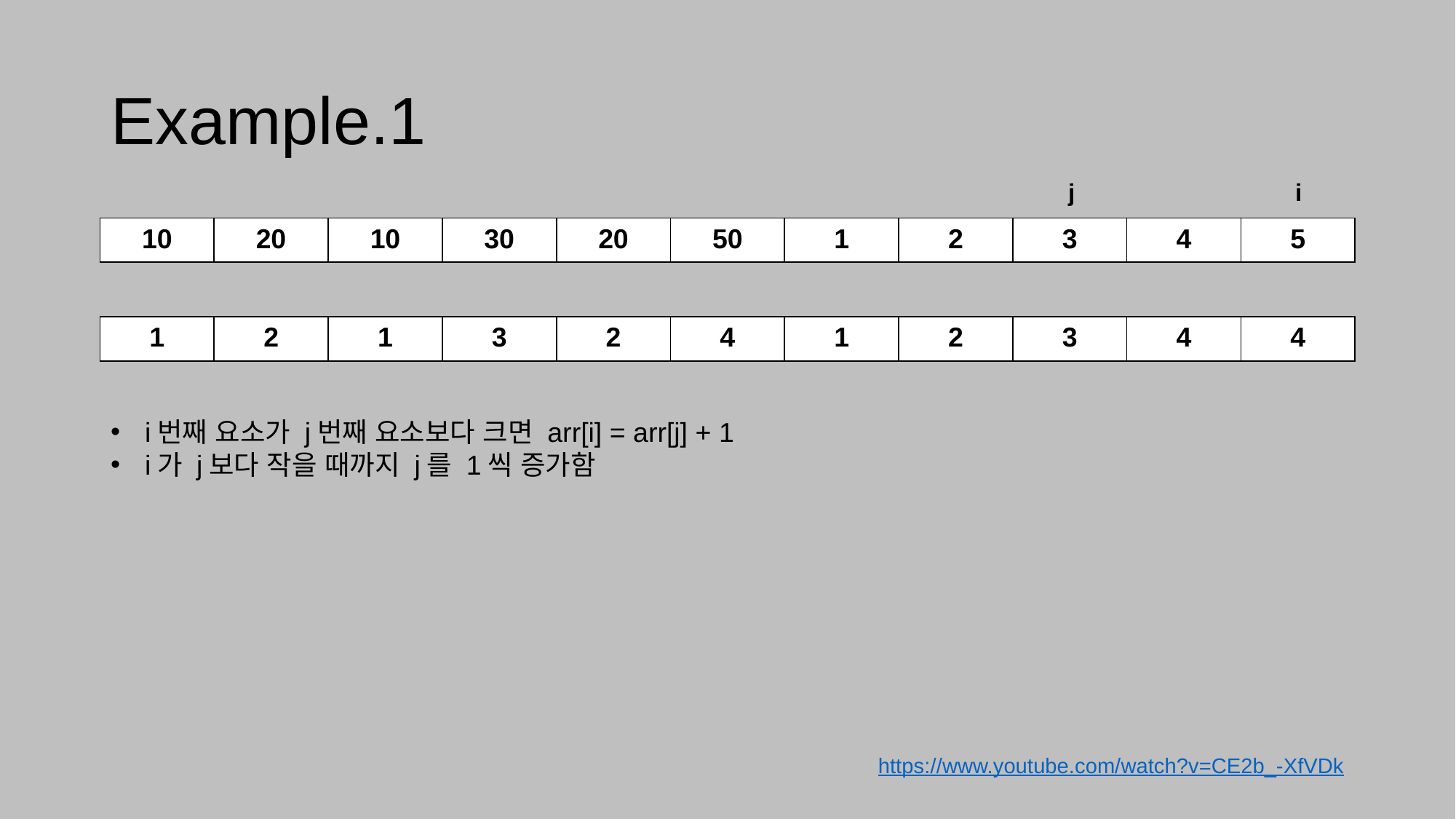

# Example.1
j
i
| 10 | 20 | 10 | 30 | 20 | 50 | 1 | 2 | 3 | 4 | 5 |
| --- | --- | --- | --- | --- | --- | --- | --- | --- | --- | --- |
| 1 | 2 | 1 | 3 | 2 | 4 | 1 | 2 | 3 | 4 | 4 |
| --- | --- | --- | --- | --- | --- | --- | --- | --- | --- | --- |
i번째 요소가 j번째 요소보다 크면 arr[i] = arr[j] + 1
i가 j보다 작을 때까지 j를 1씩 증가함
https://www.youtube.com/watch?v=CE2b_-XfVDk